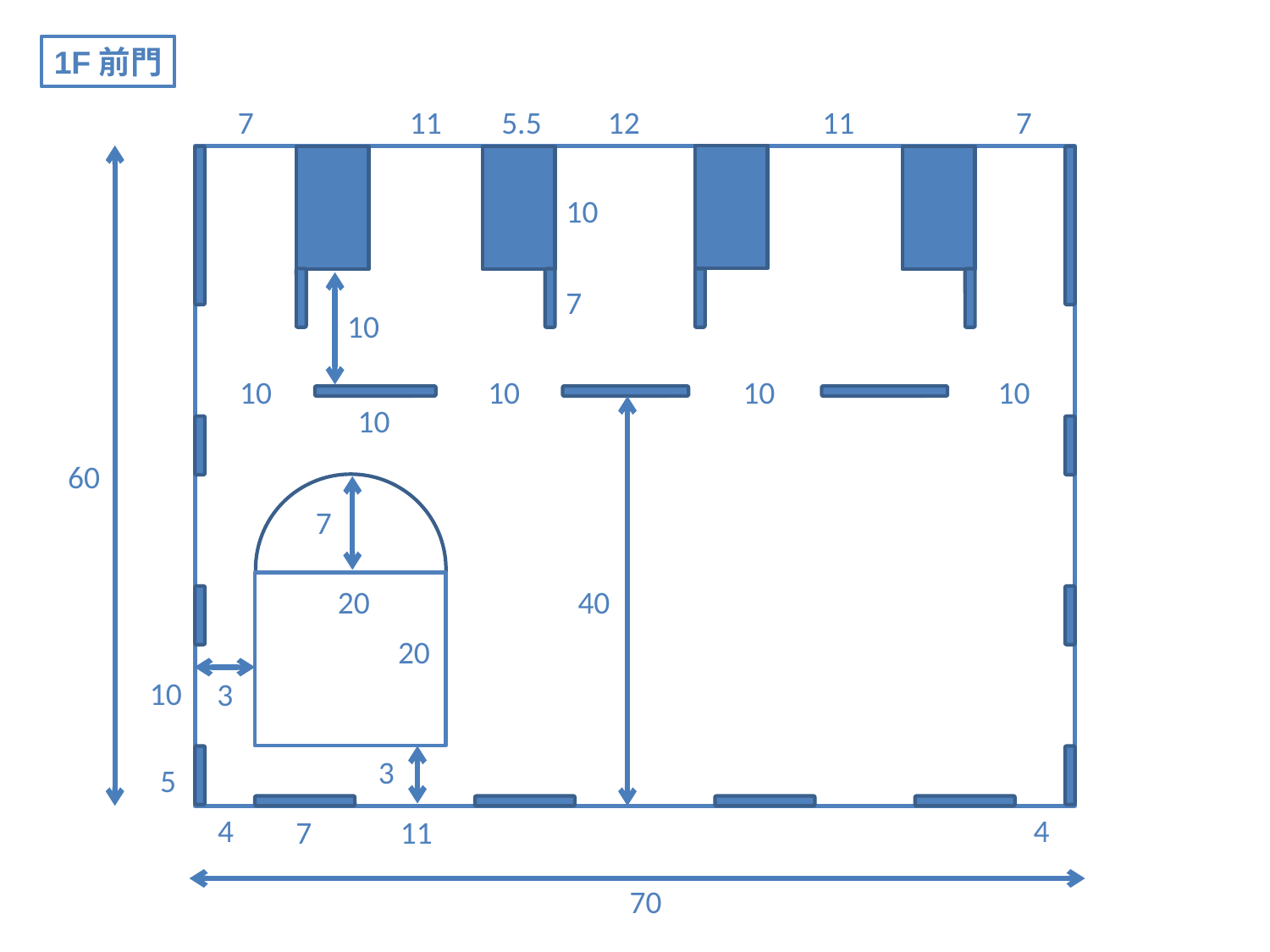

1F前門
7
11
5.5
12
11
7

10

7

10
10
10
10
10

10

60

7

20
40

20
10
3
3
5

4
4
7
11
70